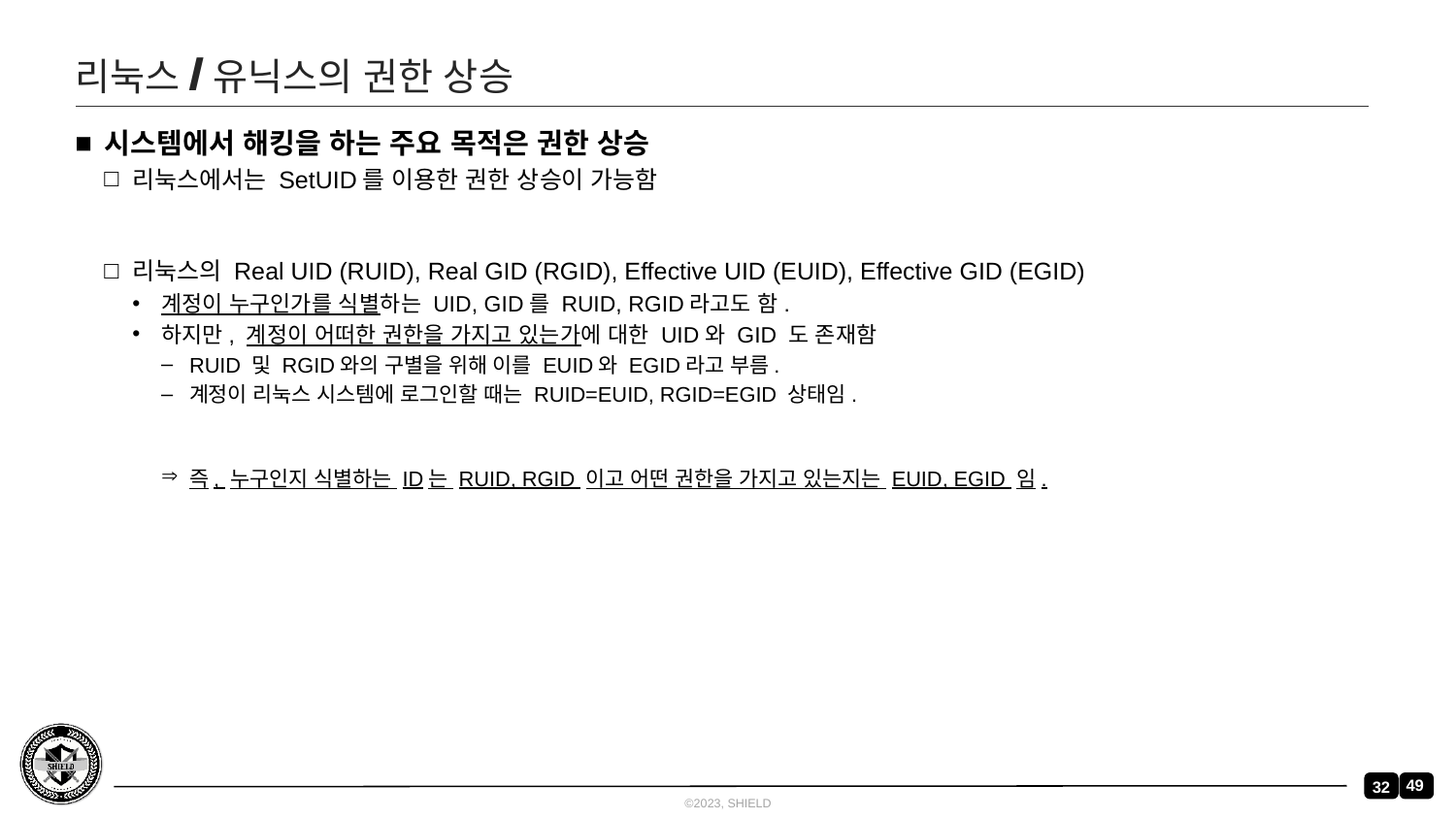

# 리눅스/유닉스의 권한 상승
시스템에서 해킹을 하는 주요 목적은 권한 상승
리눅스에서는 SetUID를 이용한 권한 상승이 가능함

리눅스의 Real UID (RUID), Real GID (RGID), Effective UID (EUID), Effective GID (EGID)
계정이 누구인가를 식별하는 UID, GID를 RUID, RGID라고도 함.
하지만, 계정이 어떠한 권한을 가지고 있는가에 대한 UID와 GID 도 존재함
RUID 및 RGID와의 구별을 위해 이를 EUID와 EGID라고 부름.
계정이 리눅스 시스템에 로그인할 때는 RUID=EUID, RGID=EGID 상태임.

즉, 누구인지 식별하는 ID는 RUID, RGID 이고 어떤 권한을 가지고 있는지는 EUID, EGID 임.